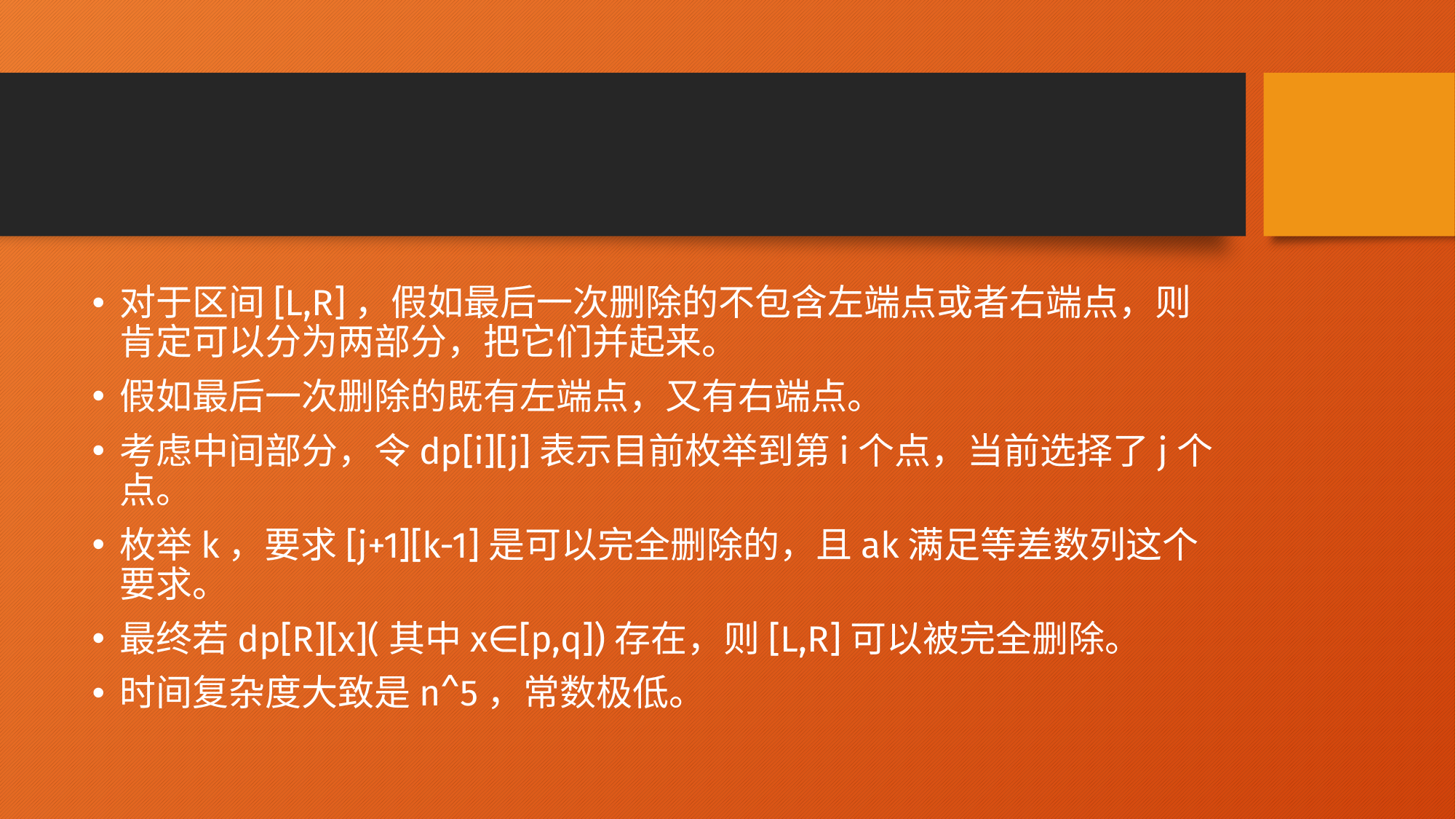

#
对于区间[L,R]，假如最后一次删除的不包含左端点或者右端点，则肯定可以分为两部分，把它们并起来。
假如最后一次删除的既有左端点，又有右端点。
考虑中间部分，令dp[i][j]表示目前枚举到第i个点，当前选择了j个点。
枚举k，要求[j+1][k-1]是可以完全删除的，且ak满足等差数列这个要求。
最终若dp[R][x](其中x∈[p,q])存在，则[L,R]可以被完全删除。
时间复杂度大致是n^5，常数极低。